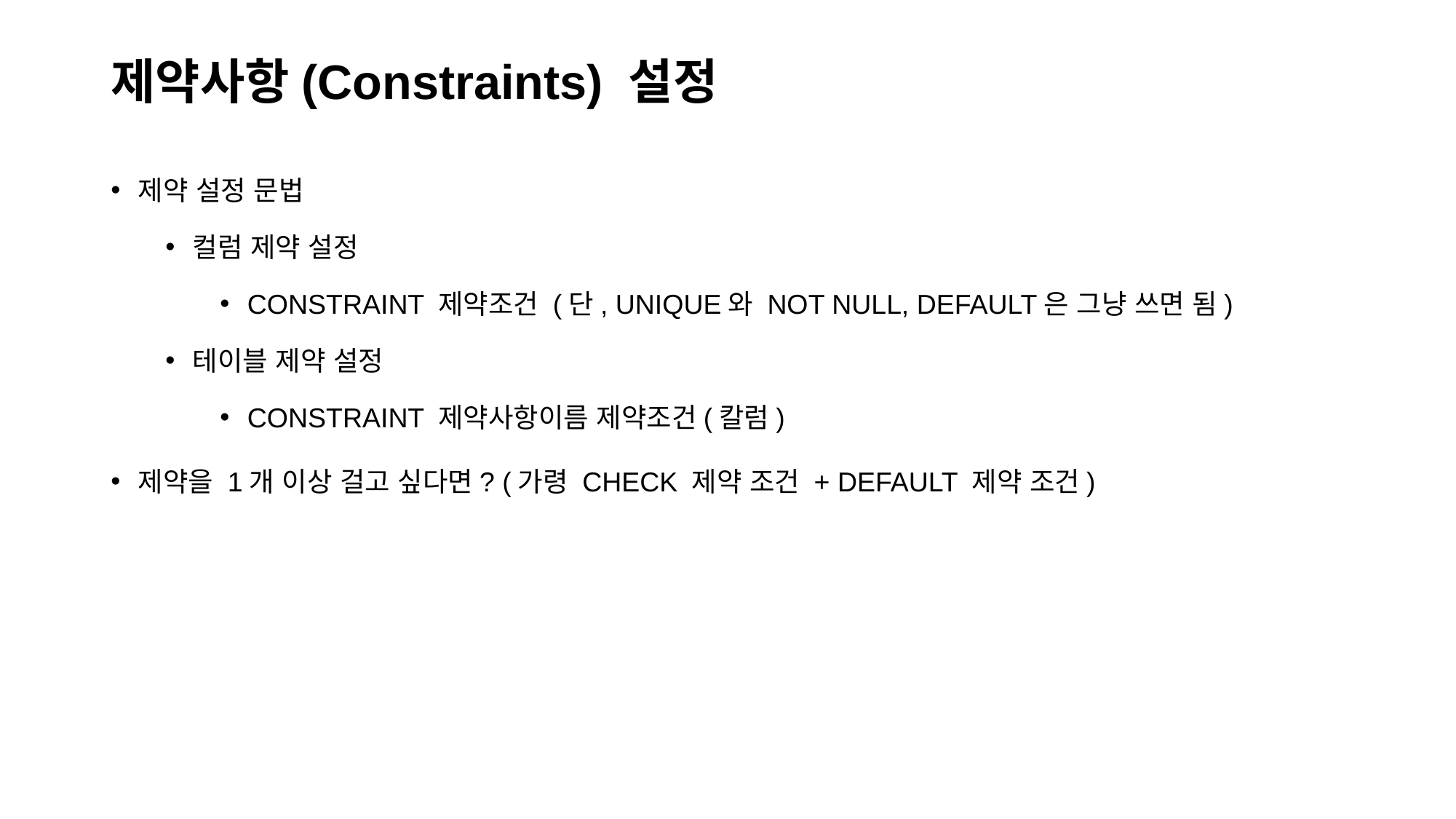

# 제약사항(Constraints) 설정
제약 설정 문법
컬럼 제약 설정
CONSTRAINT 제약조건 (단, UNIQUE와 NOT NULL, DEFAULT은 그냥 쓰면 됨)
테이블 제약 설정
CONSTRAINT 제약사항이름 제약조건(칼럼)
제약을 1개 이상 걸고 싶다면? (가령 CHECK 제약 조건 + DEFAULT 제약 조건)